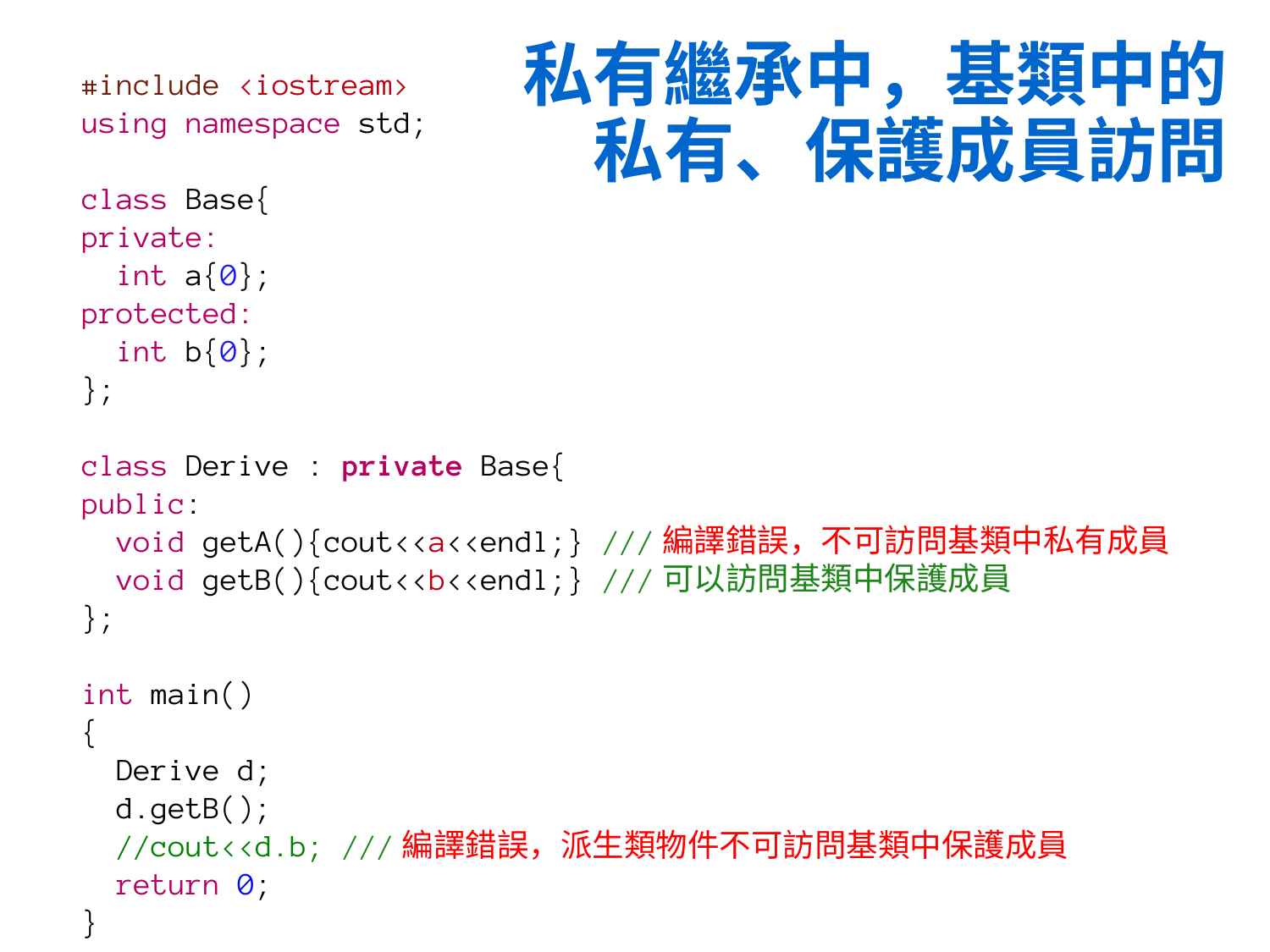

# 私有繼承中，基類中的 私有、保護成員訪問
#include <iostream>
using namespace std;

class Base{
private:
  int a{0};
protected:
  int b{0};
};

class Derive : private Base{
public:
  void getA(){cout<<a<<endl;} ///編譯錯誤，不可訪問基類中私有成員
  void getB(){cout<<b<<endl;} ///可以訪問基類中保護成員
};

int main()
{
  Derive d;
  d.getB();
  //cout<<d.b; ///編譯錯誤，派生類物件不可訪問基類中保護成員
  return 0;
}